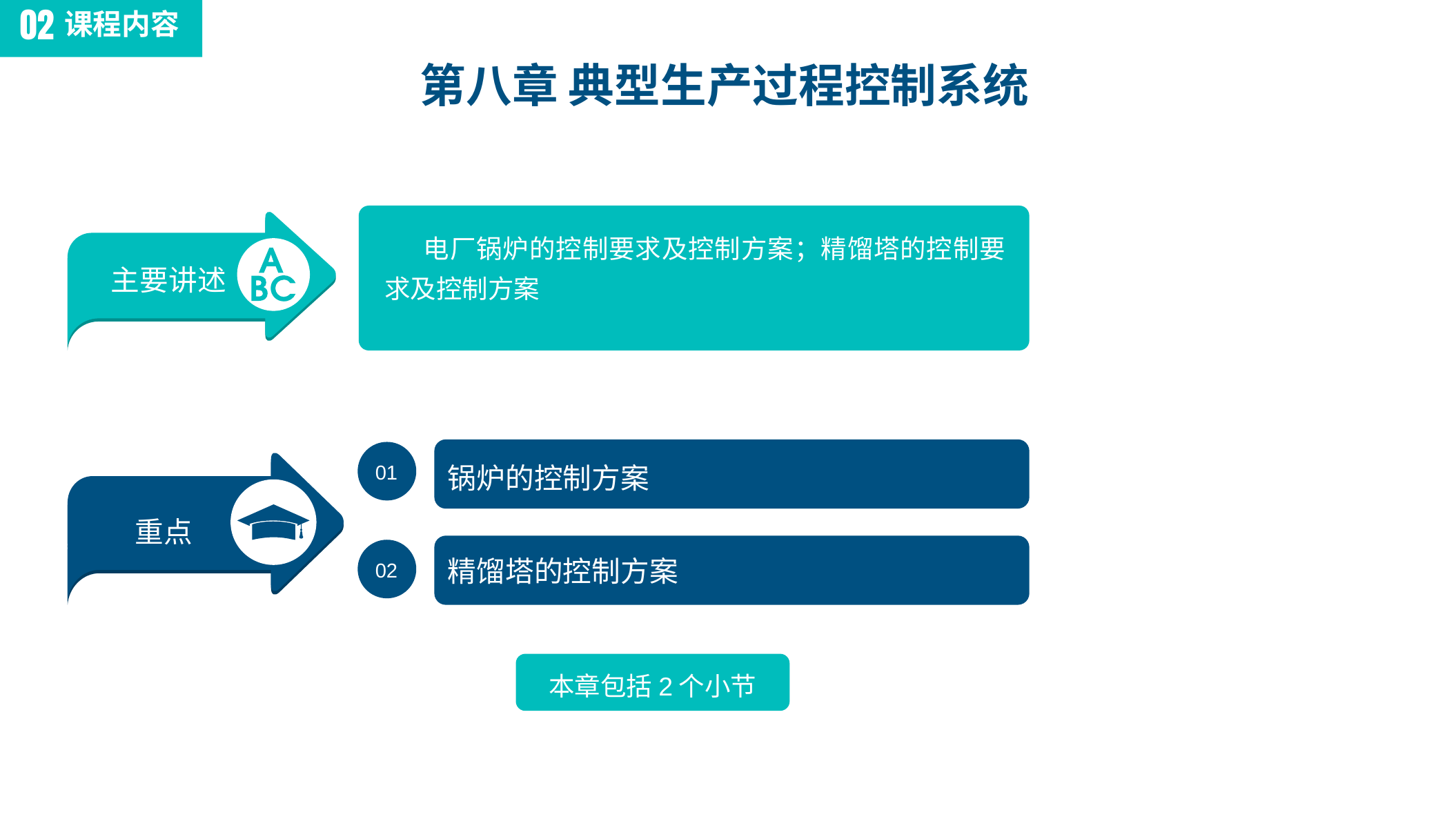

02
课程内容
第八章 典型生产过程控制系统

     电厂锅炉的控制要求及控制方案；精馏塔的控制要求及控制方案

主要讲述
锅炉的控制方案

01

重点
精馏塔的控制方案

02
本章包括2个小节